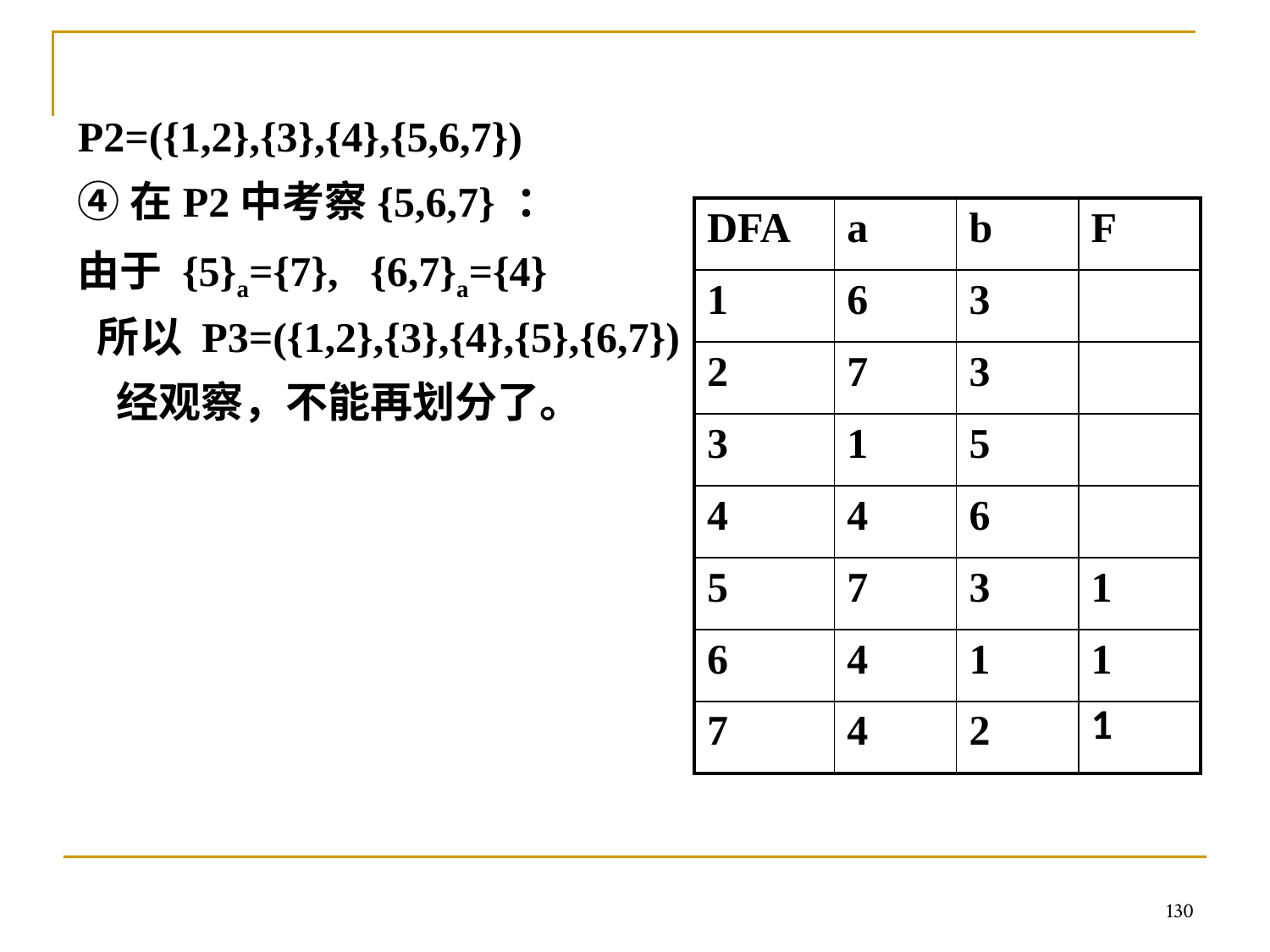

P2=({1,2},{3},{4},{5,6,7})
④在P2中考察{5,6,7} ：
由于 {5}a={7},   {6,7}a={4}
 所以 P3=({1,2},{3},{4},{5},{6,7})
   经观察，不能再划分了。
| DFA | a | b | F |
| --- | --- | --- | --- |
| 1 | 6 | 3 |  |
| 2 | 7 | 3 |  |
| 3 | 1 | 5 |  |
| 4 | 4 | 6 |  |
| 5 | 7 | 3 | 1 |
| 6 | 4 | 1 | 1 |
| 7 | 4 | 2 | 1 |
130